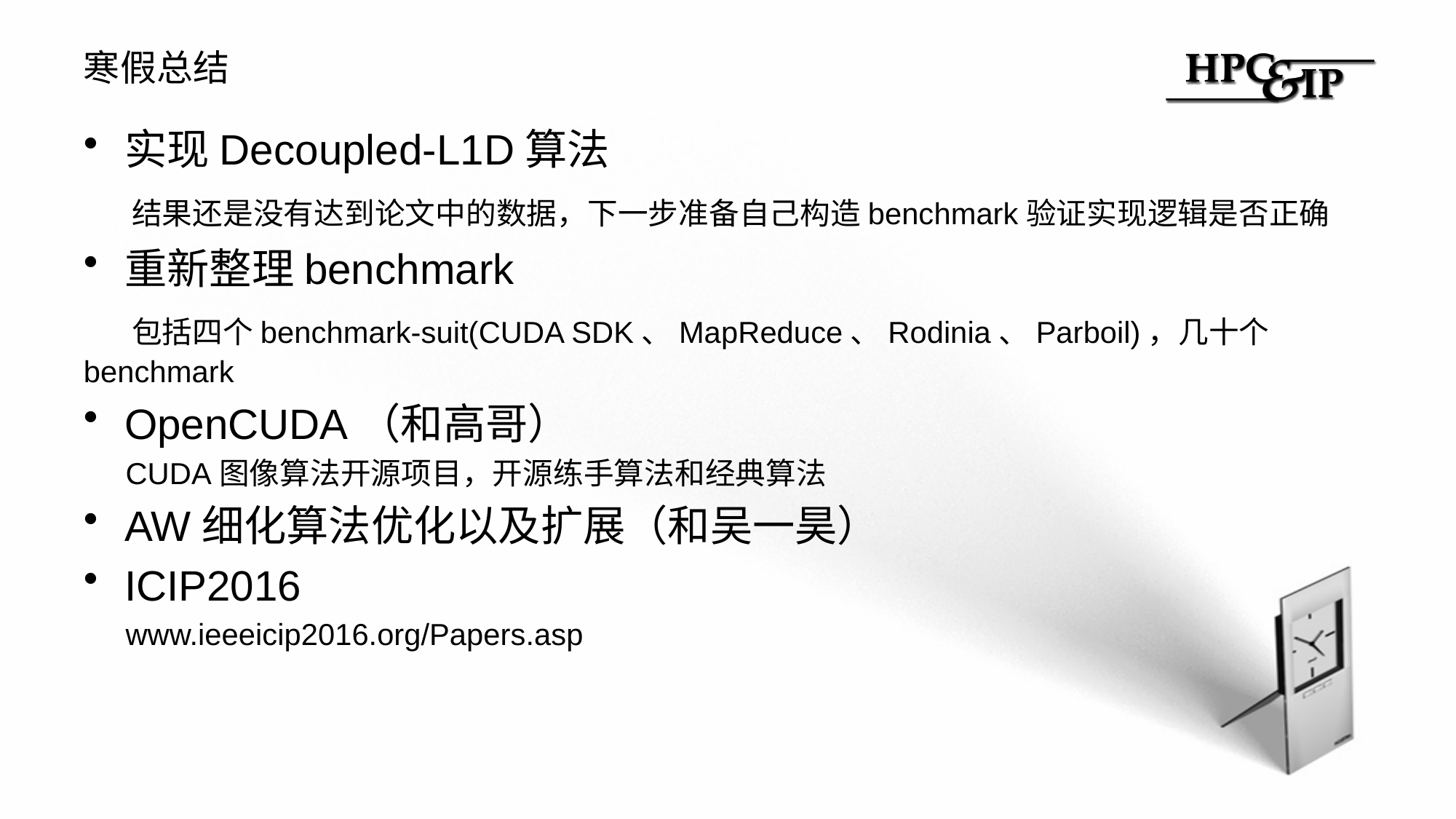

# 寒假总结
实现Decoupled-L1D算法
    结果还是没有达到论文中的数据，下一步准备自己构造benchmark验证实现逻辑是否正确
重新整理benchmark
    包括四个benchmark-suit(CUDA SDK、MapReduce、Rodinia、Parboil)，几十个benchmark
OpenCUDA（和高哥）
     CUDA图像算法开源项目，开源练手算法和经典算法
AW细化算法优化以及扩展（和吴一昊）
ICIP2016
     www.ieeeicip2016.org/Papers.asp